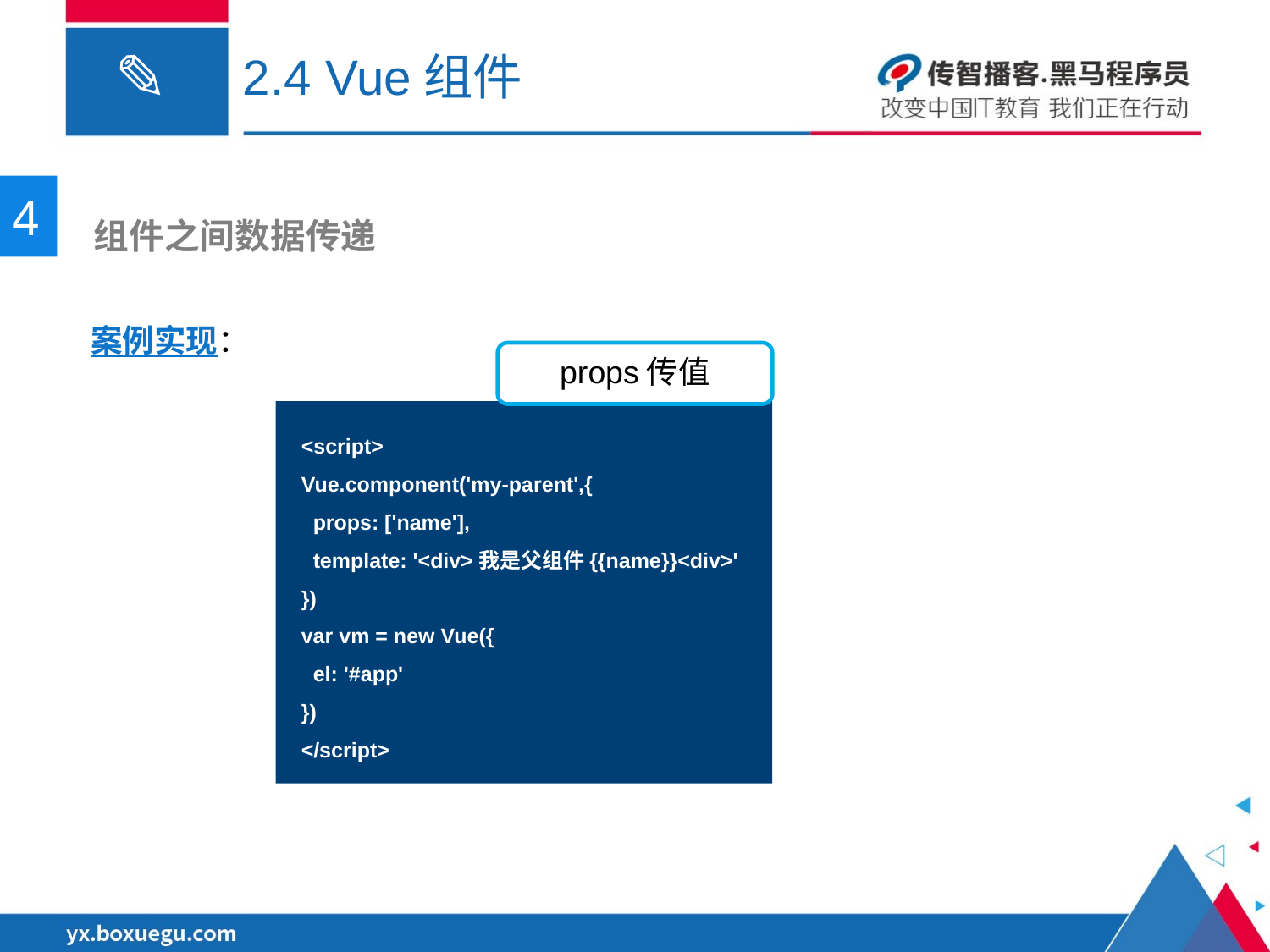

# 2.4 Vue组件

4
  组件之间数据传递
案例实现：
props传值

<script>
Vue.component('my-parent',{
  props: ['name'],
  template: '<div>我是父组件{{name}}<div>'
})
var vm = new Vue({
  el: '#app'
})
</script>